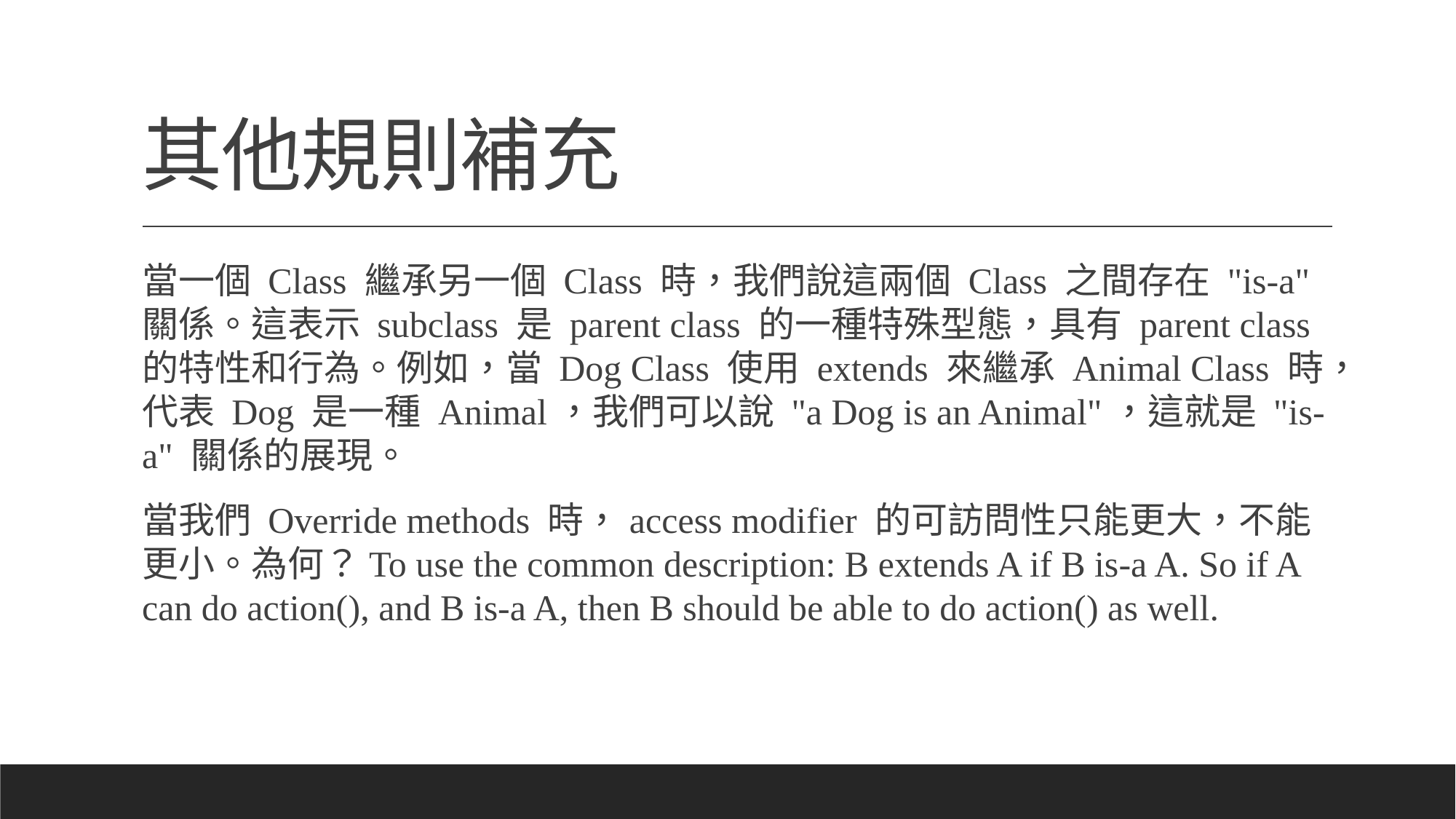

# 其他規則補充
當一個 Class 繼承另一個 Class 時，我們說這兩個 Class 之間存在 "is-a" 關係。這表示 subclass 是 parent class 的一種特殊型態，具有 parent class 的特性和行為。例如，當 Dog Class 使用 extends 來繼承 Animal Class 時，代表 Dog 是一種 Animal，我們可以說 "a Dog is an Animal"，這就是 "is-a" 關係的展現。
當我們 Override methods 時，access modifier 的可訪問性只能更大，不能更小。為何？To use the common description: B extends A if B is-a A. So if A can do action(), and B is-a A, then B should be able to do action() as well.